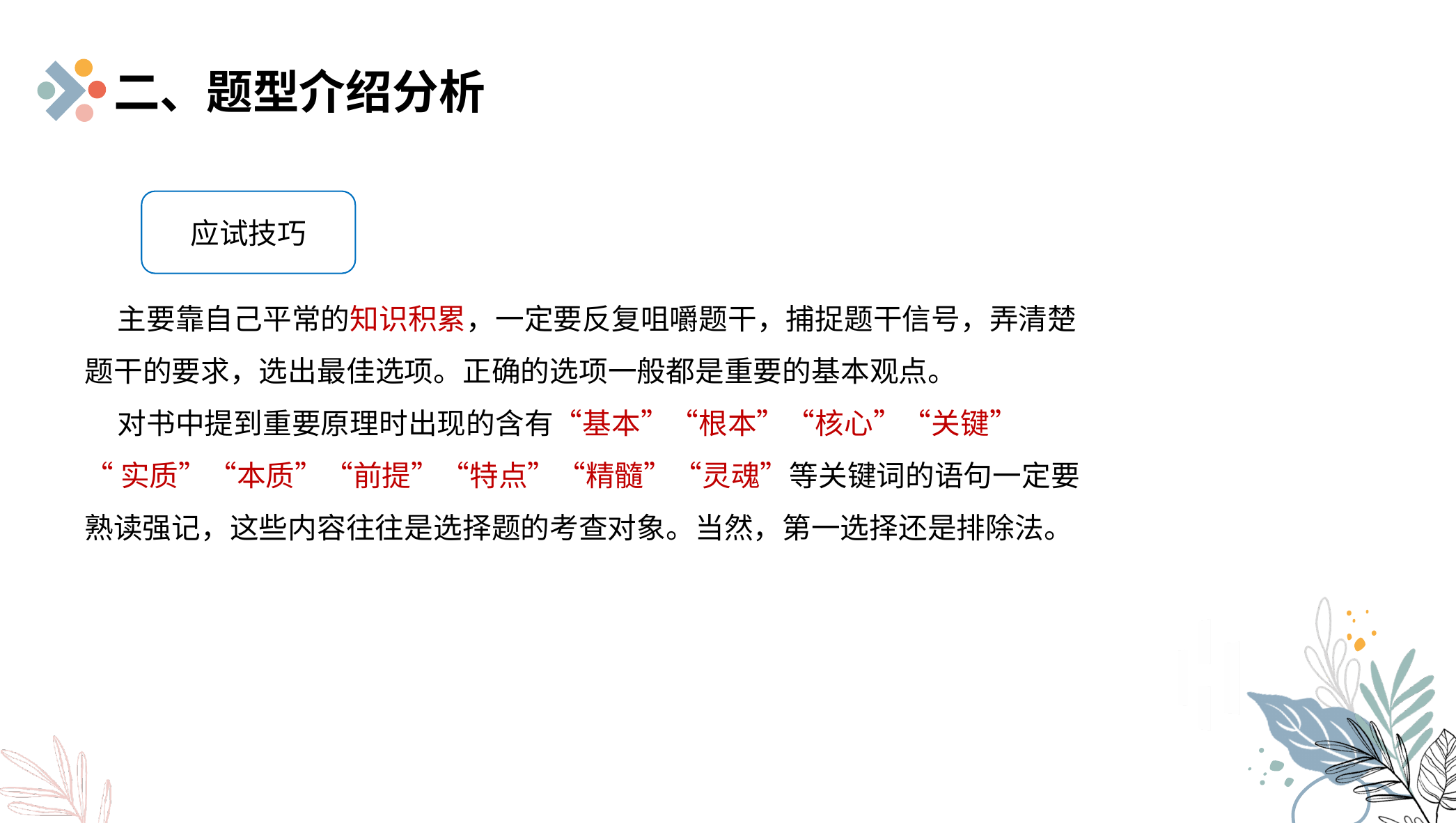

二、题型介绍分析

    主要靠自己平常的知识积累，一定要反复咀嚼题干，捕捉题干信号，弄清楚题干的要求，选出最佳选项。正确的选项一般都是重要的基本观点。
    对书中提到重要原理时出现的含有“基本”“根本”“核心”“关键”
“实质”“本质”“前提”“特点”“精髓”“灵魂”等关键词的语句一定要熟读强记，这些内容往往是选择题的考查对象。当然，第一选择还是排除法。
应试技巧